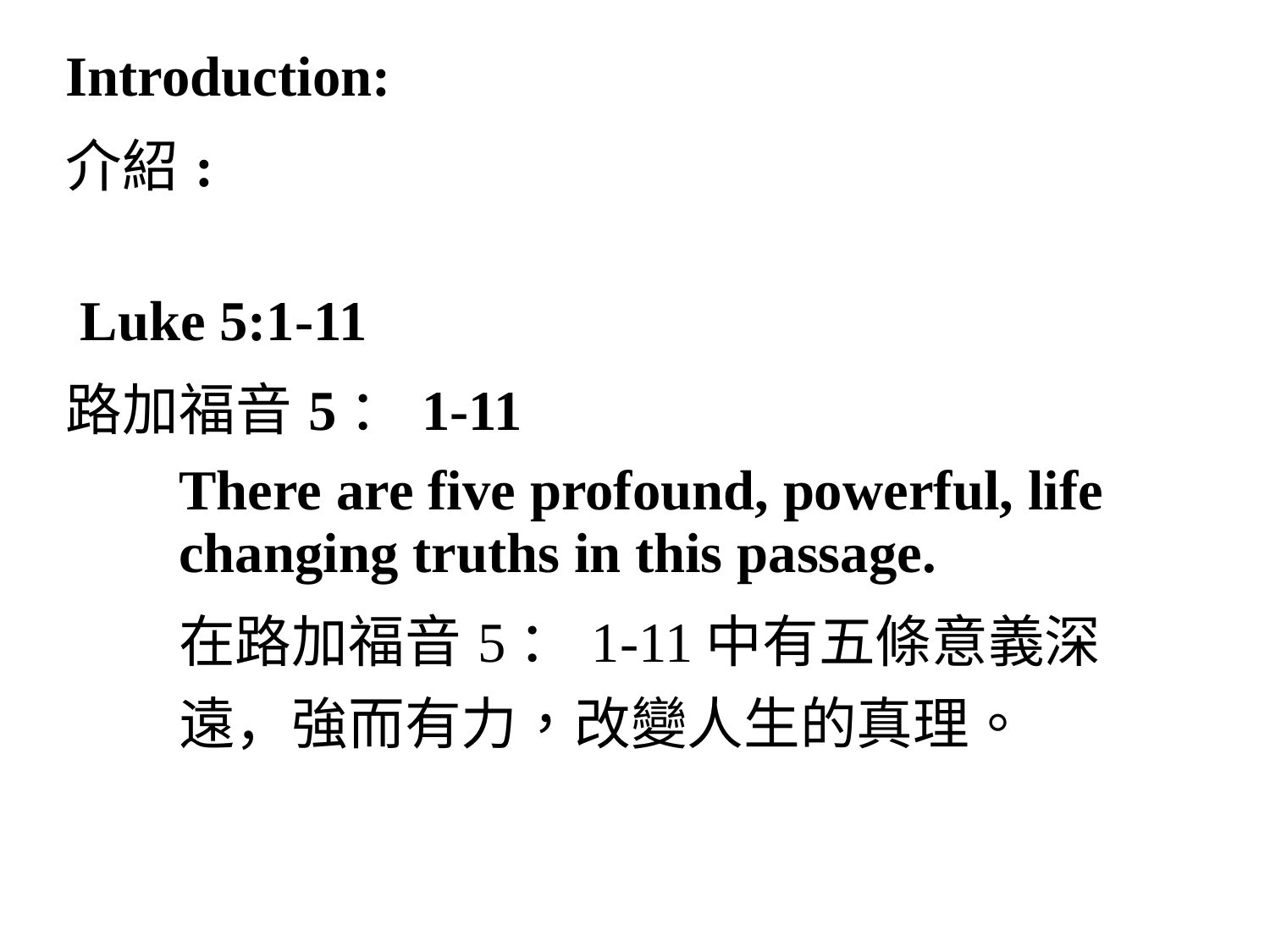

Introduction:
介紹:

 Luke 5:1-11
路加福音5：1-11
	There are five profound, powerful, life changing truths in this passage.
	在路加福音5：1-11中有五條意義深遠，強而有力，改變人生的真理。